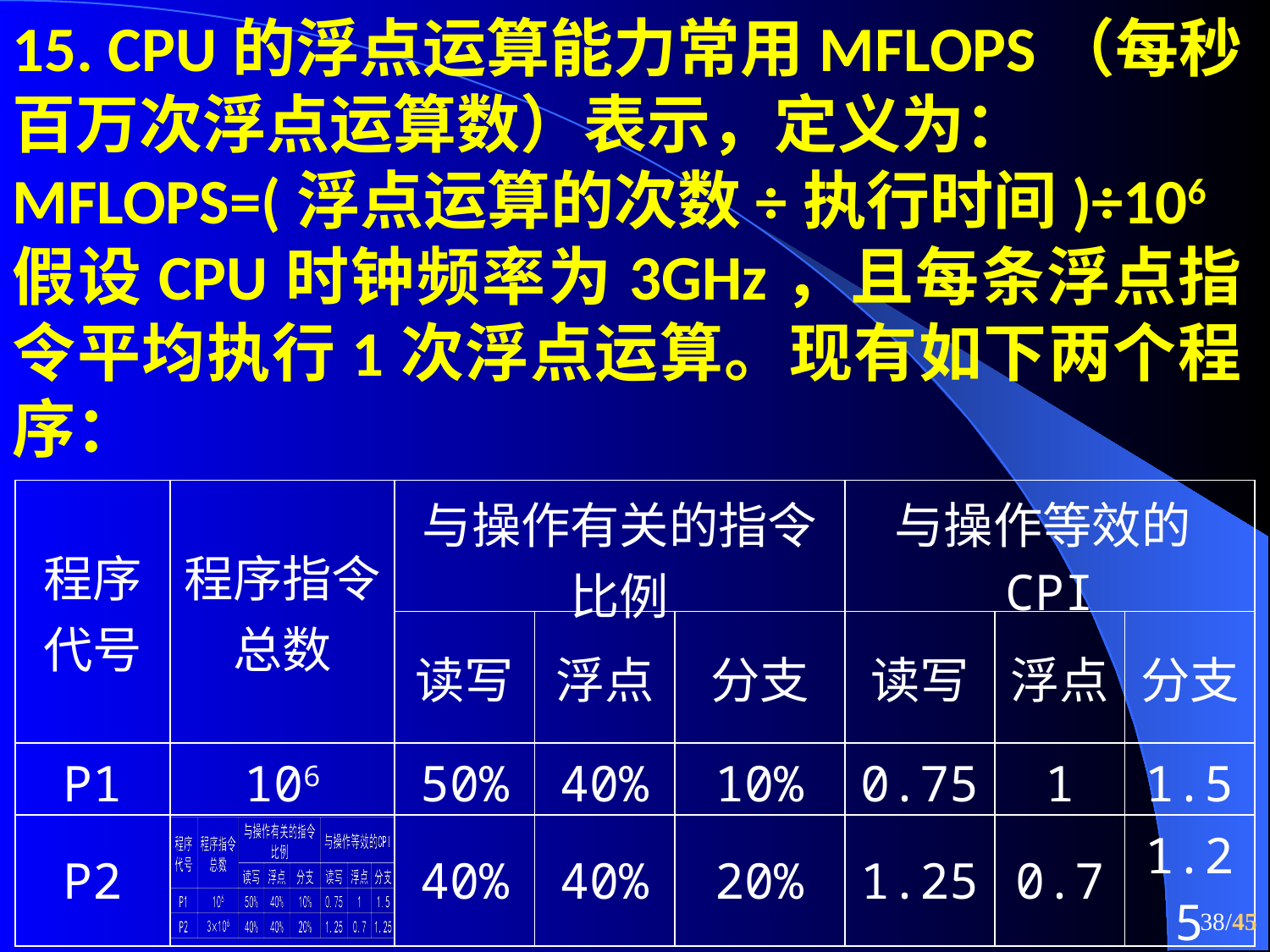

15. CPU的浮点运算能力常用MFLOPS（每秒百万次浮点运算数）表示，定义为：
MFLOPS=(浮点运算的次数÷执行时间)÷106
假设CPU时钟频率为3GHz，且每条浮点指令平均执行1次浮点运算。现有如下两个程序：
| 程序代号 | 程序指令总数 | 与操作有关的指令比例 |  |  | 与操作等效的CPI |  |  |
| --- | --- | --- | --- | --- | --- | --- | --- |
|  |  | 读写 | 浮点 | 分支 | 读写 | 浮点 | 分支 |
| P1 | 106 | 50% | 40% | 10% | 0.75 | 1 | 1.5 |
| P2 |  | 40% | 40% | 20% | 1.25 | 0.7 | 1.25 |
38/45